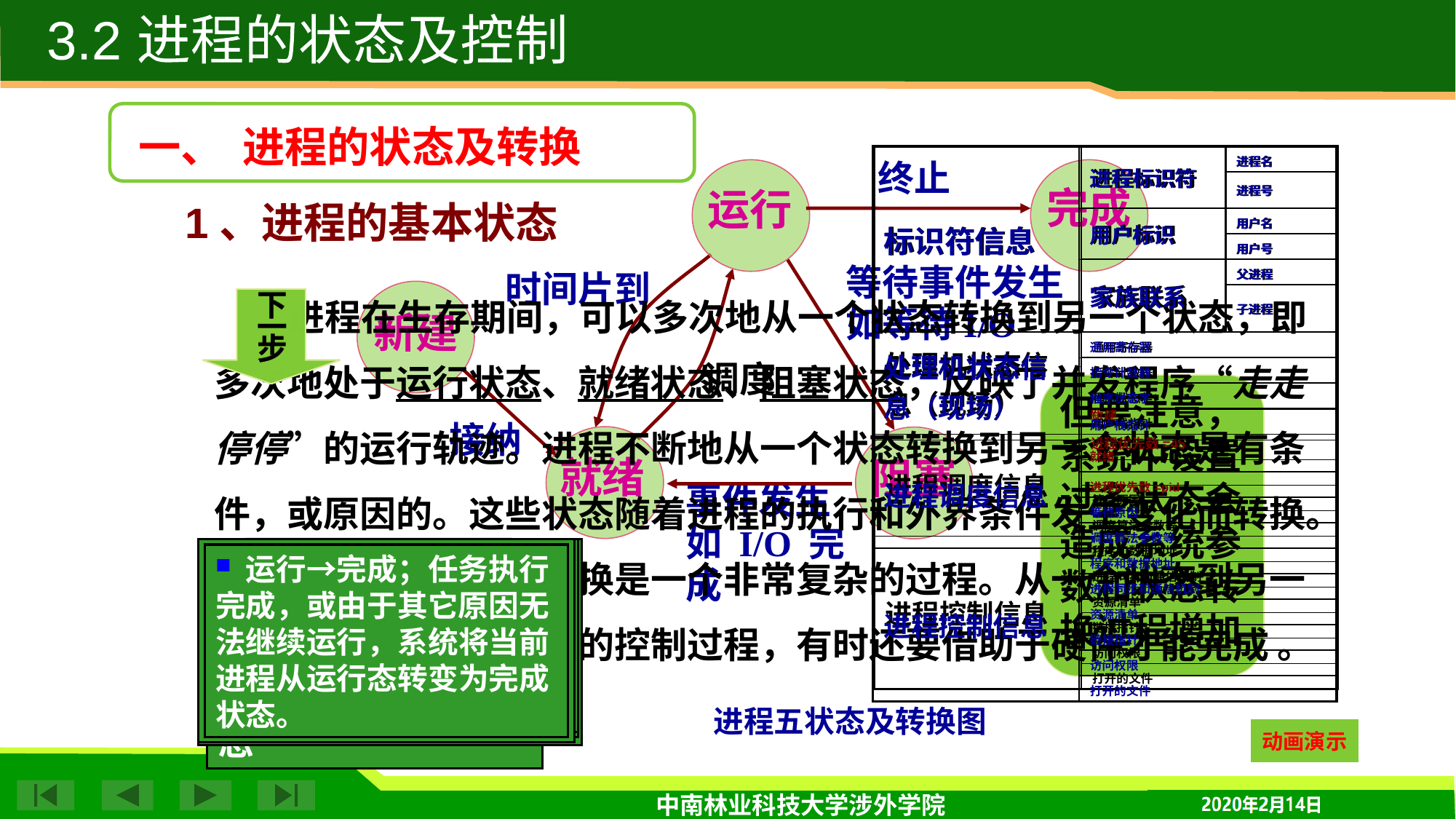

3.2 进程的状态及控制

一、  进程的状态及转换
| 标识符信息 | 进程标识符 | 进程名 |
| --- | --- | --- |
|  |  | 进程号 |
|  | 用户标识 | 用户名 |
|  |  | 用户号 |
|  | 家族联系 | 父进程 |
|  |  | 子进程 |
| 处理机状态信息（现场） | 通用寄存器 |  |
|  | 指令计数器 |  |
|  | 程序状态字 |  |
|  | 用户栈指针 |  |
| 进程调度信息 | 就绪 |  |
|  | 进程优先数=pid |  |
|  | 等待原因 |  |
|  | 调度算法参数等 |  |
| 进程控制信息 | 程序和数据地址 |  |
|  | 进程同步和通信机制 |  |
|  | 资源清单 |  |
|  | 链接指针 |  |
|  | 访问权限 |  |
|  | 打开的文件 |  |
| 标识符信息 | 进程标识符 | 进程名 |
| --- | --- | --- |
|  |  | 进程号 |
|  | 用户标识 | 用户名 |
|  |  | 用户号 |
|  | 家族联系 | 父进程 |
|  |  | 子进程 |
| 处理机状态信息（现场） | 通用寄存器 |  |
|  | 指令计数器 |  |
|  | 程序状态字 |  |
|  | 用户栈指针 |  |
| 进程调度信息 |  |  |
|  |  |  |
|  | 等待原因 |  |
|  | 调度算法参数等 |  |
| 进程控制信息 | 程序和数据地址 |  |
|  | 进程同步和通信机制 |  |
|  | 资源清单 |  |
|  | 链接指针 |  |
|  | 访问权限 |  |
|  | 打开的文件 |  |
终止

运行

完成
1、进程的基本状态

等待事件发生
如等待I/O

时间片到
        进程在生存期间，可以多次地从一个状态转换到另一个状态，即多次地处于运行状态、就绪状态、阻塞状态，反映了并发程序“走走停停”的运行轨迹。进程不断地从一个状态转换到另一个状态是有条件，或原因的。这些状态随着进程的执行和外界条件发生变化而转换。事实上，进程的状态转换是一个非常复杂的过程。从一个状态到另一个状态的转换除了不同的控制过程，有时还要借助于硬件才能完成 。

新建

下一步

下一步

下一步

下一步

下一步

下一步

下一步
调度

但要注意，系统中设置过多状态会造成系统参数和状态转换过程增加
新建
接纳

就绪

阻塞
进程优先数=45
事件发生
如I/O完成

 新建 → 就绪；操作系统接纳一个进程时，将新建状态修改为就绪状态。
 空 → 新建；通常有四个事件可能导致创建一个新进程，见表3.1

 就绪→运行；从就绪队列选择一个进程占用处理机,将就绪态改为运行态

 运行→就绪；通常原因是正在运行进程时间片到，从运行态进入就绪态

 运行→阻塞；若当前进程所请求事件，或条件未能得到满足，则进入阻塞态。由运行进入阻塞态原因可能很多

 运行→完成；任务执行完成，或由于其它原因无法继续运行，系统将当前进程从运行态转变为完成状态。

系统设置多少状态与系统对进程管理方式有关，也与系统资源利用有关
 阻塞→就绪；系统内发生事件时，根据事件原因查找阻塞队列中的进程，查到，将阻塞态转换为就绪态。

进程五状态及转换图
动画演示